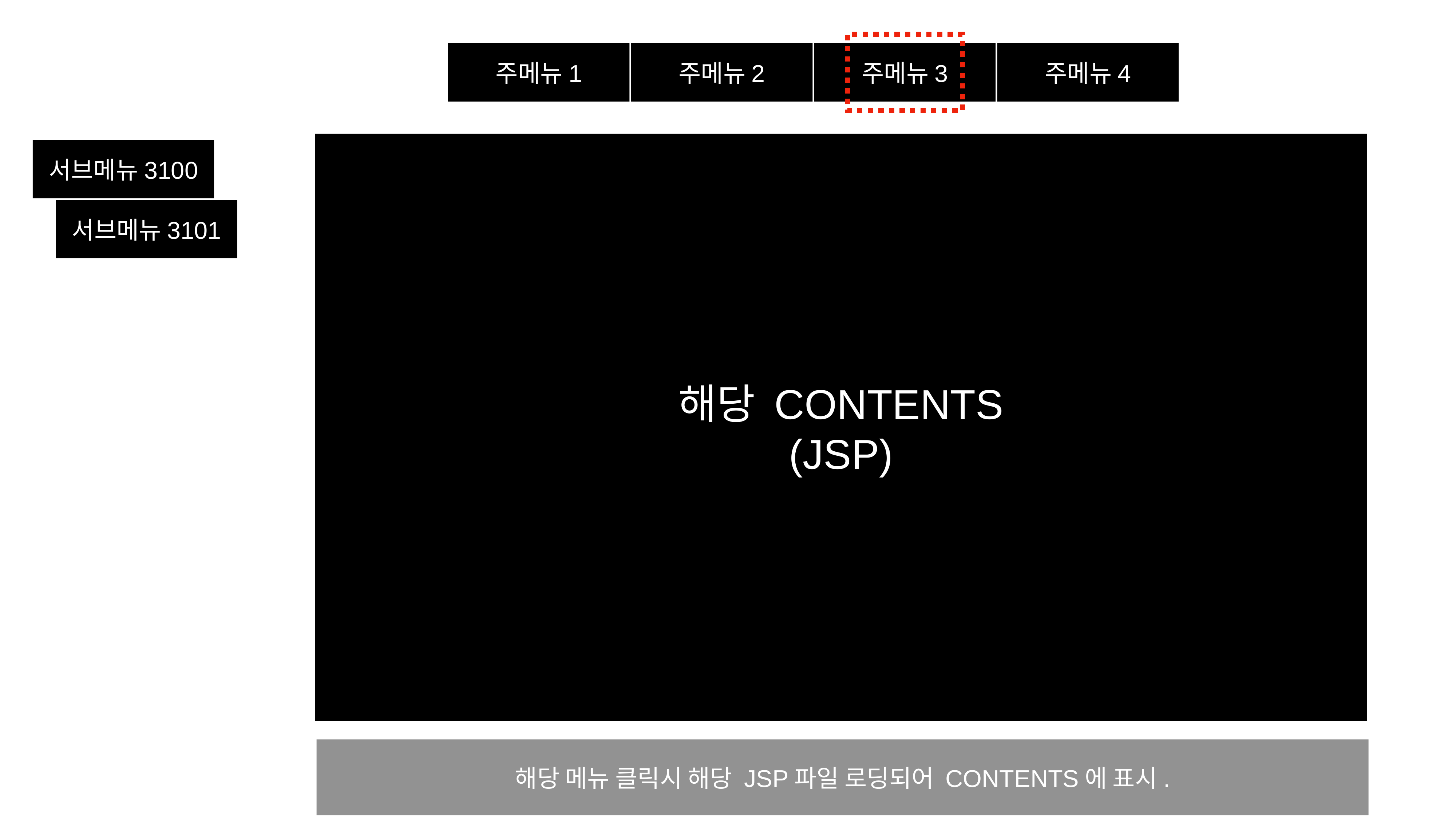

주메뉴1
주메뉴2
주메뉴3
주메뉴4
해당 CONTENTS
(JSP)
서브메뉴3100
서브메뉴3101
해당 메뉴 클릭시 해당 JSP파일 로딩되어 CONTENTS에 표시.